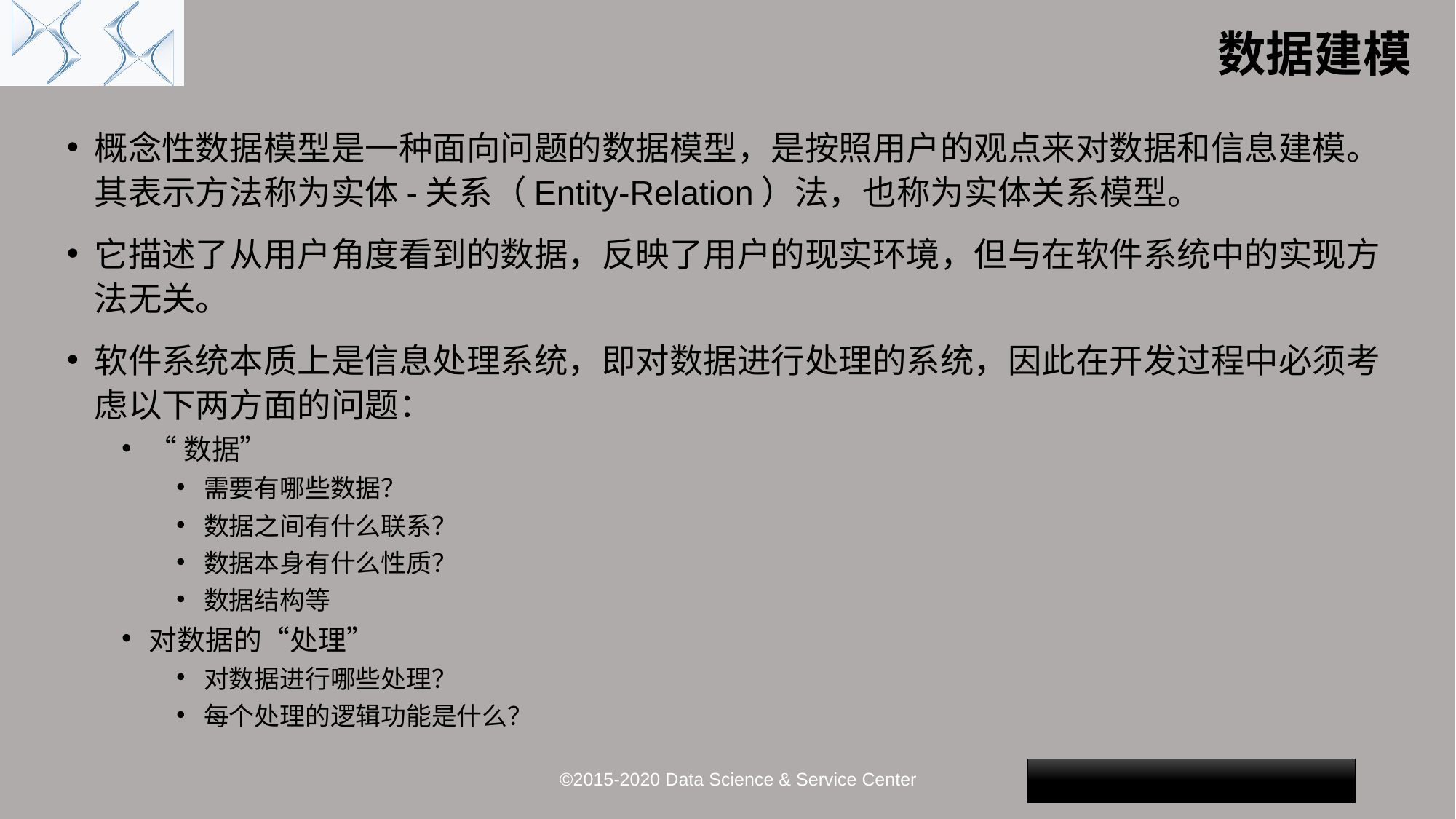

# 数据建模
概念性数据模型是一种面向问题的数据模型，是按照用户的观点来对数据和信息建模。其表示方法称为实体-关系（Entity-Relation）法，也称为实体关系模型。
它描述了从用户角度看到的数据，反映了用户的现实环境，但与在软件系统中的实现方法无关。
软件系统本质上是信息处理系统，即对数据进行处理的系统，因此在开发过程中必须考虑以下两方面的问题：
“数据”
需要有哪些数据？
数据之间有什么联系？
数据本身有什么性质？
数据结构等
对数据的“处理”
对数据进行哪些处理？
每个处理的逻辑功能是什么？

©2015-2020 Data Science & Service Center
5